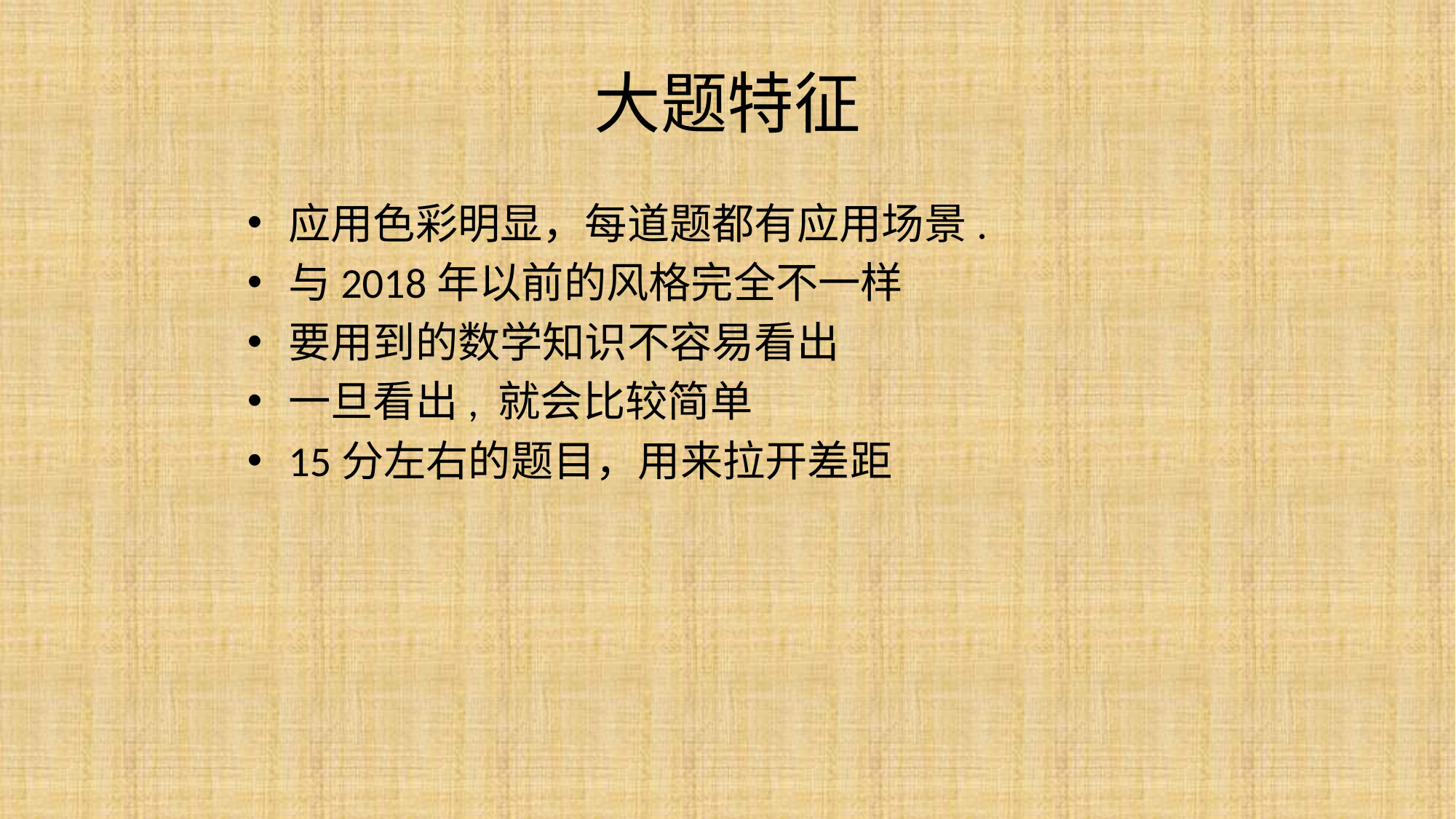

# 大题特征
应用色彩明显，每道题都有应用场景.
与2018年以前的风格完全不一样
要用到的数学知识不容易看出
一旦看出, 就会比较简单
15分左右的题目，用来拉开差距